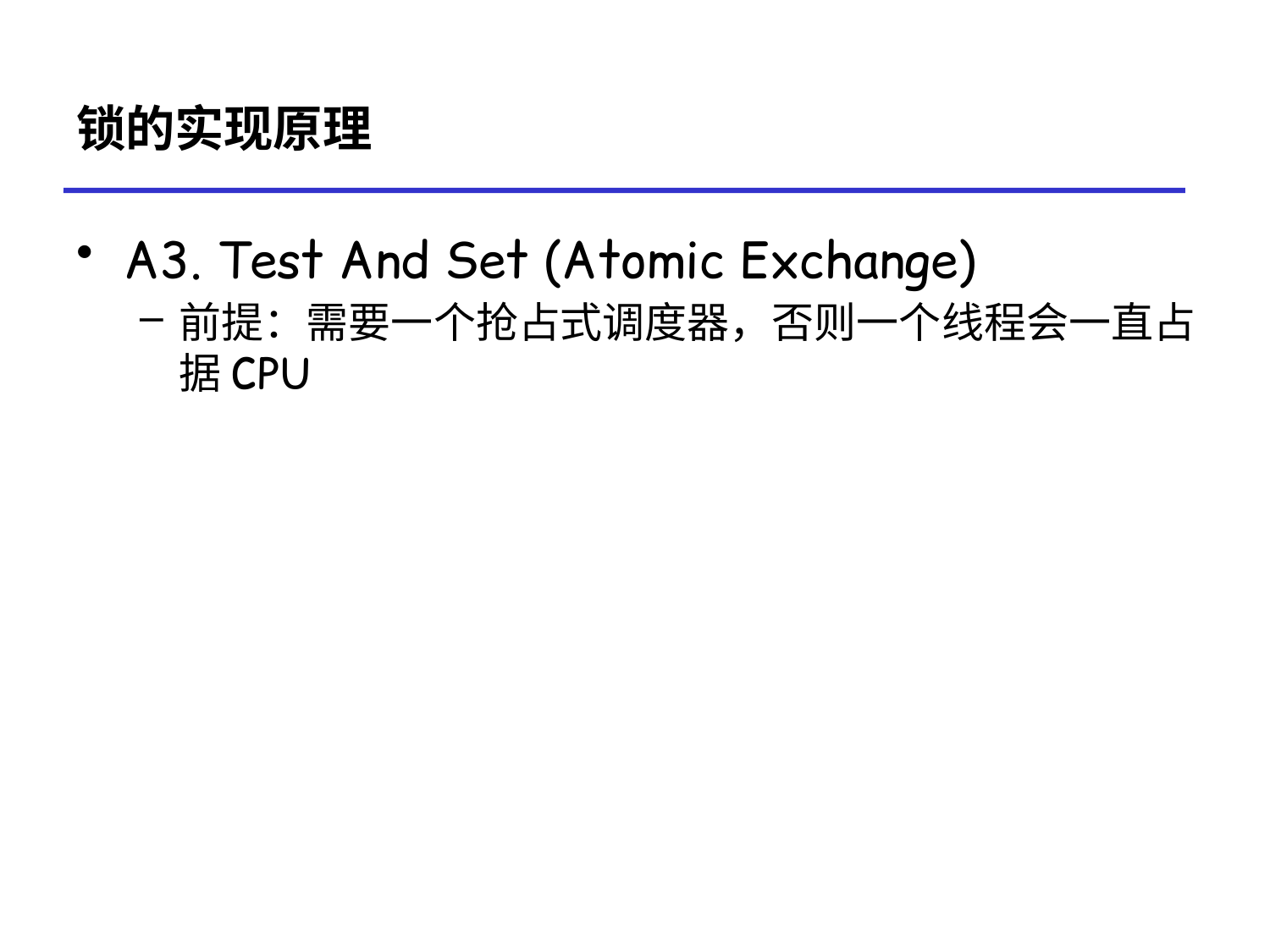

# 锁的实现原理
A3. Test And Set (Atomic Exchange)
前提：需要一个抢占式调度器，否则一个线程会一直占据CPU